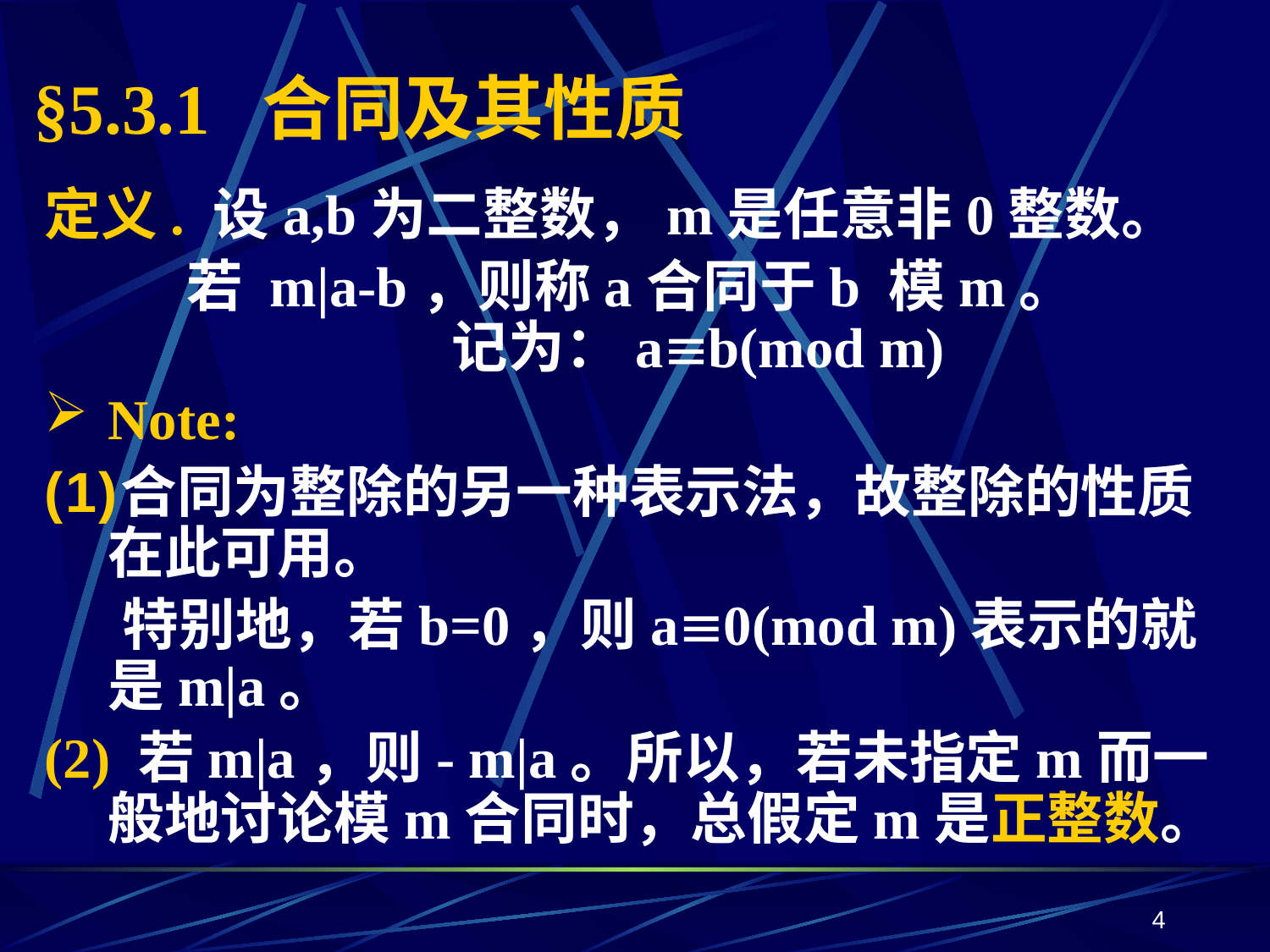

# §5.3.1  合同及其性质
定义. 设a,b为二整数，m是任意非0整数。
          若 m|a-b，则称a合同于b 模m。
		       记为：a≡b(mod m)
Note:
合同为整除的另一种表示法，故整除的性质在此可用。
     特别地，若b=0，则a≡0(mod m)表示的就是m|a。
(2) 若m|a，则- m|a。所以，若未指定m而一般地讨论模m合同时，总假定m是正整数。
4